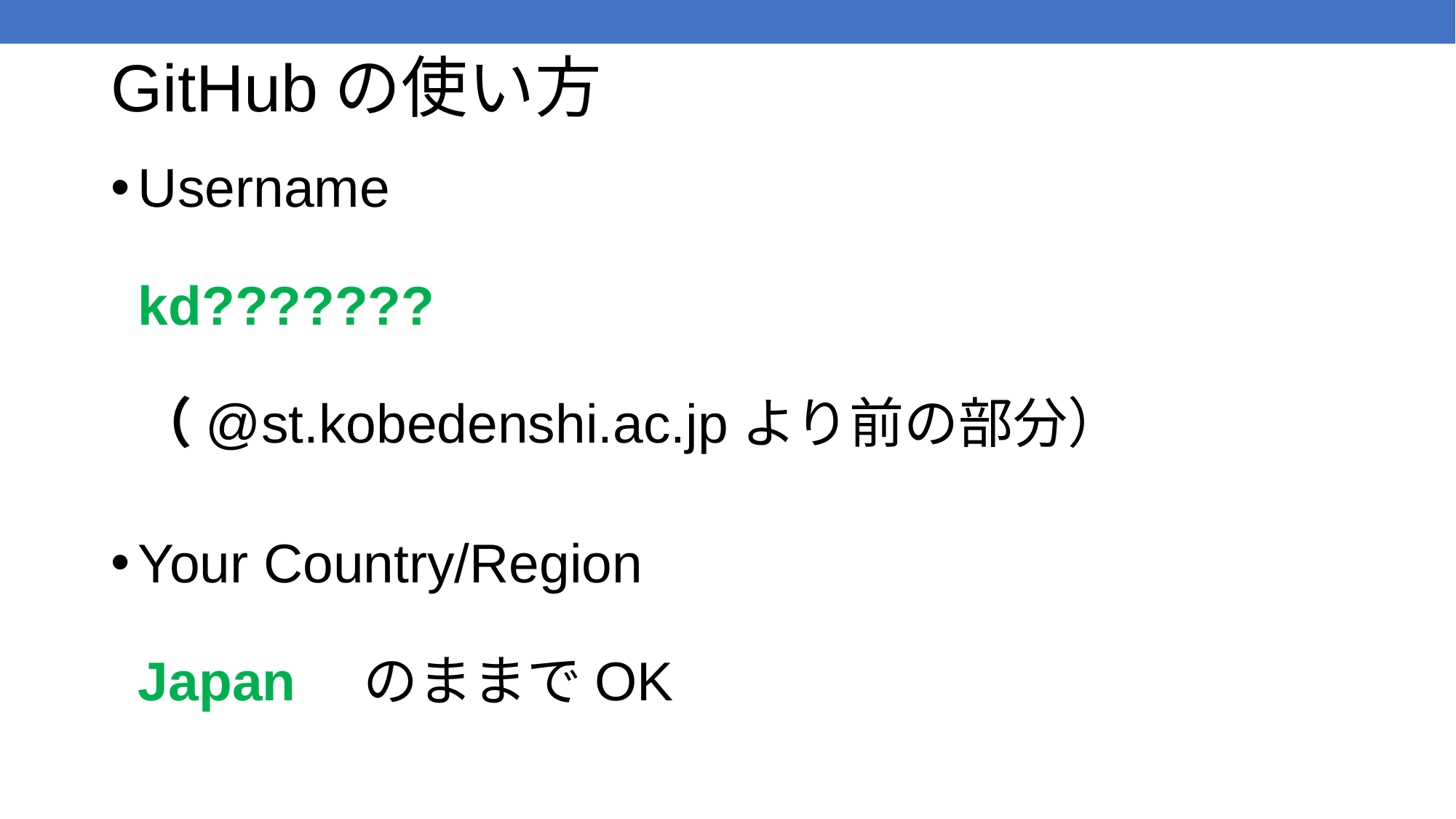

# GitHubの使い方
Username
kd???????
（@st.kobedenshi.ac.jpより前の部分）
Your Country/Region
Japan　のままでOK